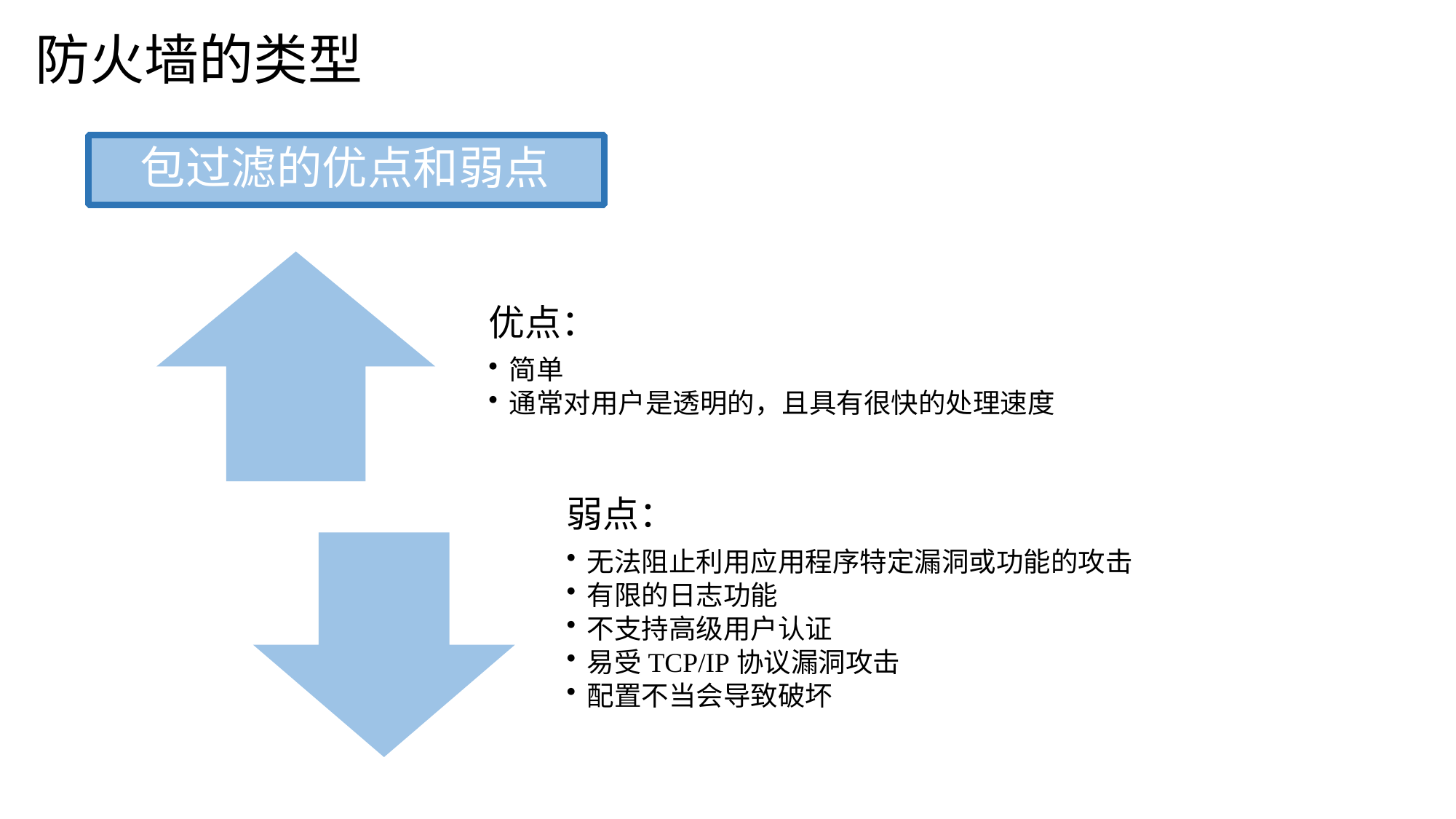

防火墙的类型
包过滤的优点和弱点
优点：
简单
通常对用户是透明的，且具有很快的处理速度
弱点：
无法阻止利用应用程序特定漏洞或功能的攻击
有限的日志功能
不支持高级用户认证
易受TCP/IP协议漏洞攻击
配置不当会导致破坏